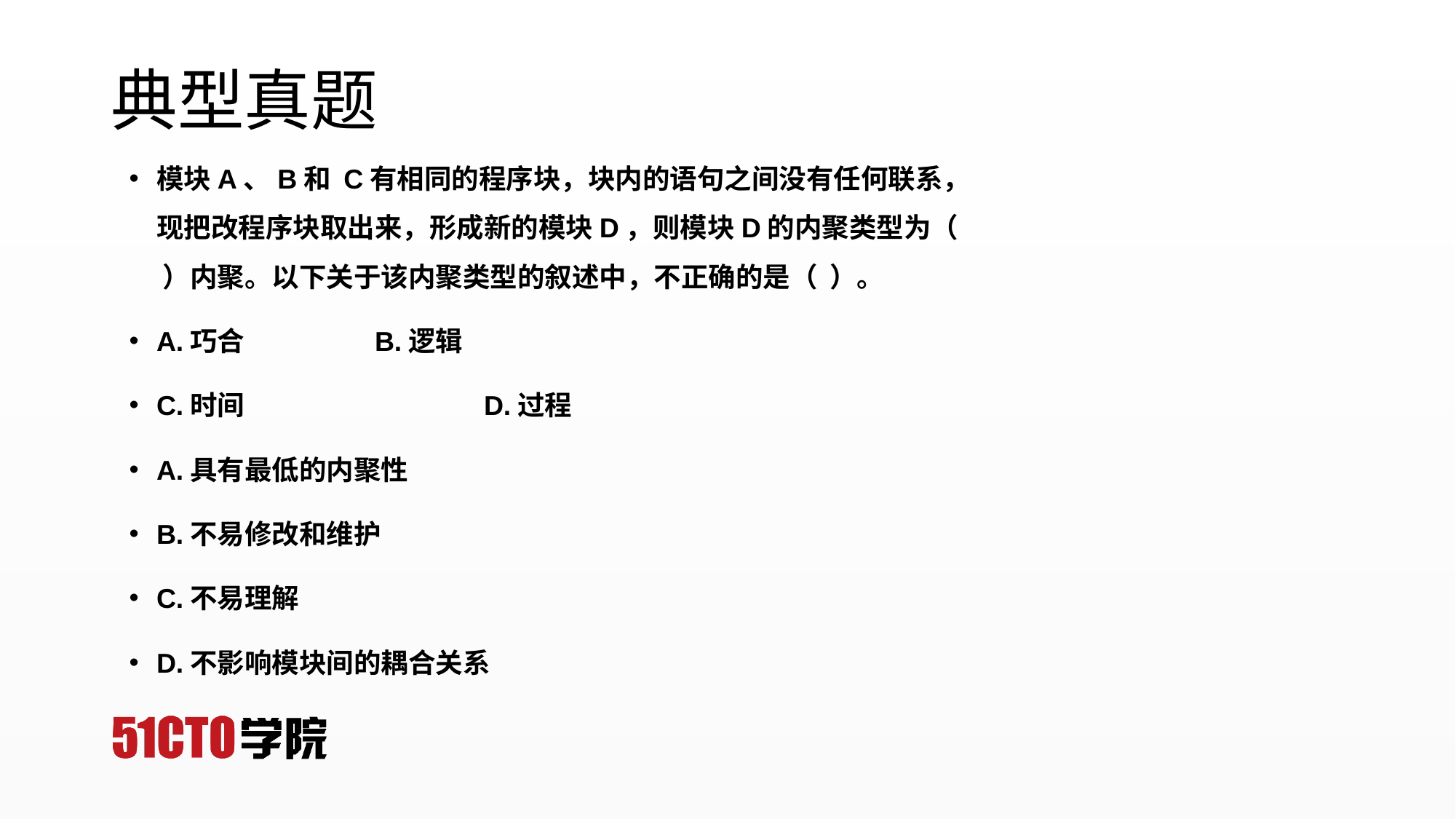

# 典型真题
模块A、B和 C有相同的程序块，块内的语句之间没有任何联系，现把改程序块取出来，形成新的模块D，则模块D的内聚类型为（  ）内聚。以下关于该内聚类型的叙述中，不正确的是（  ）。
A.巧合		B.逻辑
C.时间			D.过程
A.具有最低的内聚性
B.不易修改和维护
C.不易理解
D.不影响模块间的耦合关系